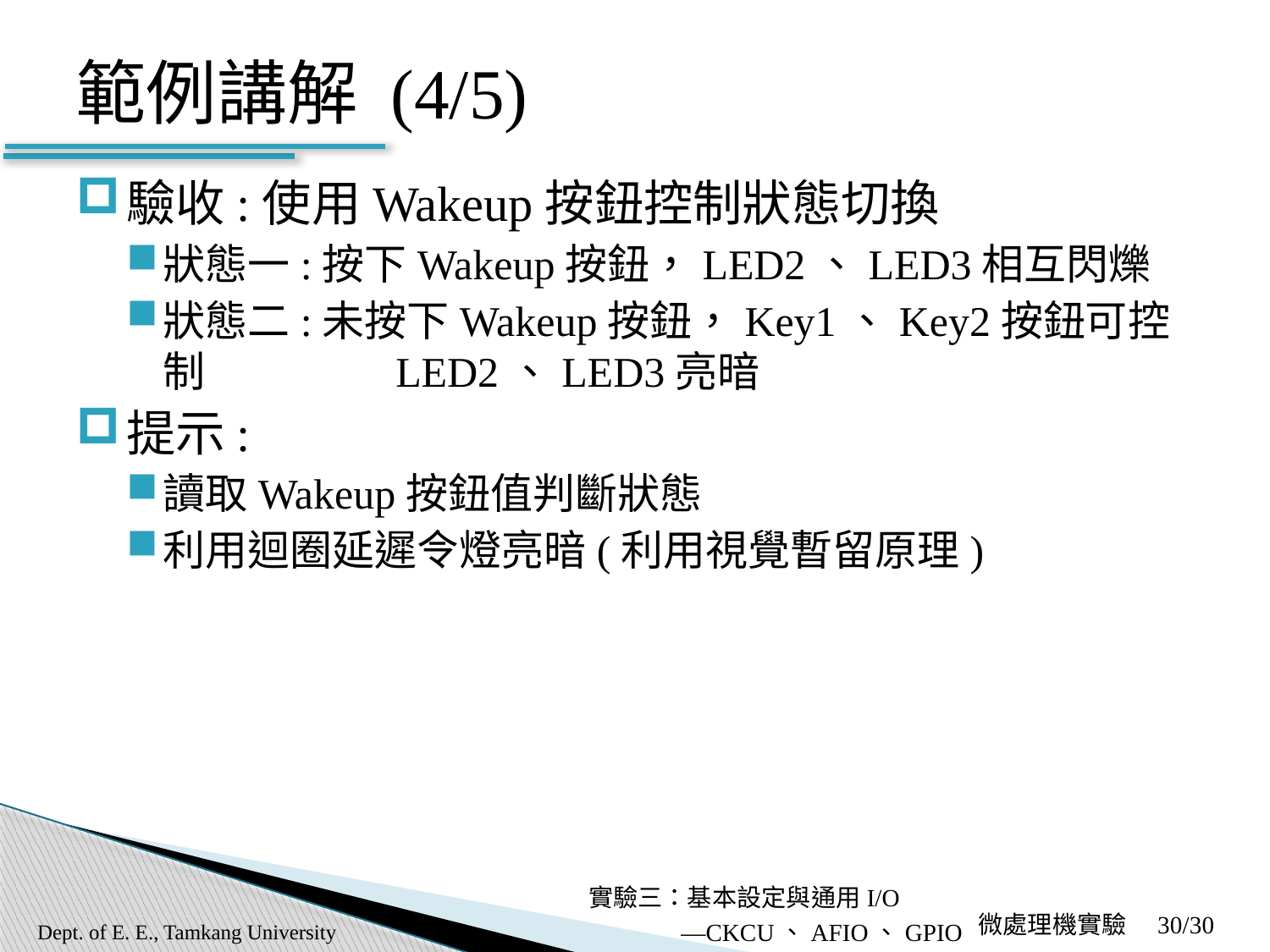

# 範例講解 (4/5)
驗收:使用Wakeup按鈕控制狀態切換
狀態一:按下Wakeup按鈕，LED2、LED3相互閃爍
狀態二:未按下Wakeup按鈕，Key1、Key2按鈕可控制	          LED2、LED3亮暗
提示:
讀取Wakeup按鈕值判斷狀態
利用迴圈延遲令燈亮暗(利用視覺暫留原理)